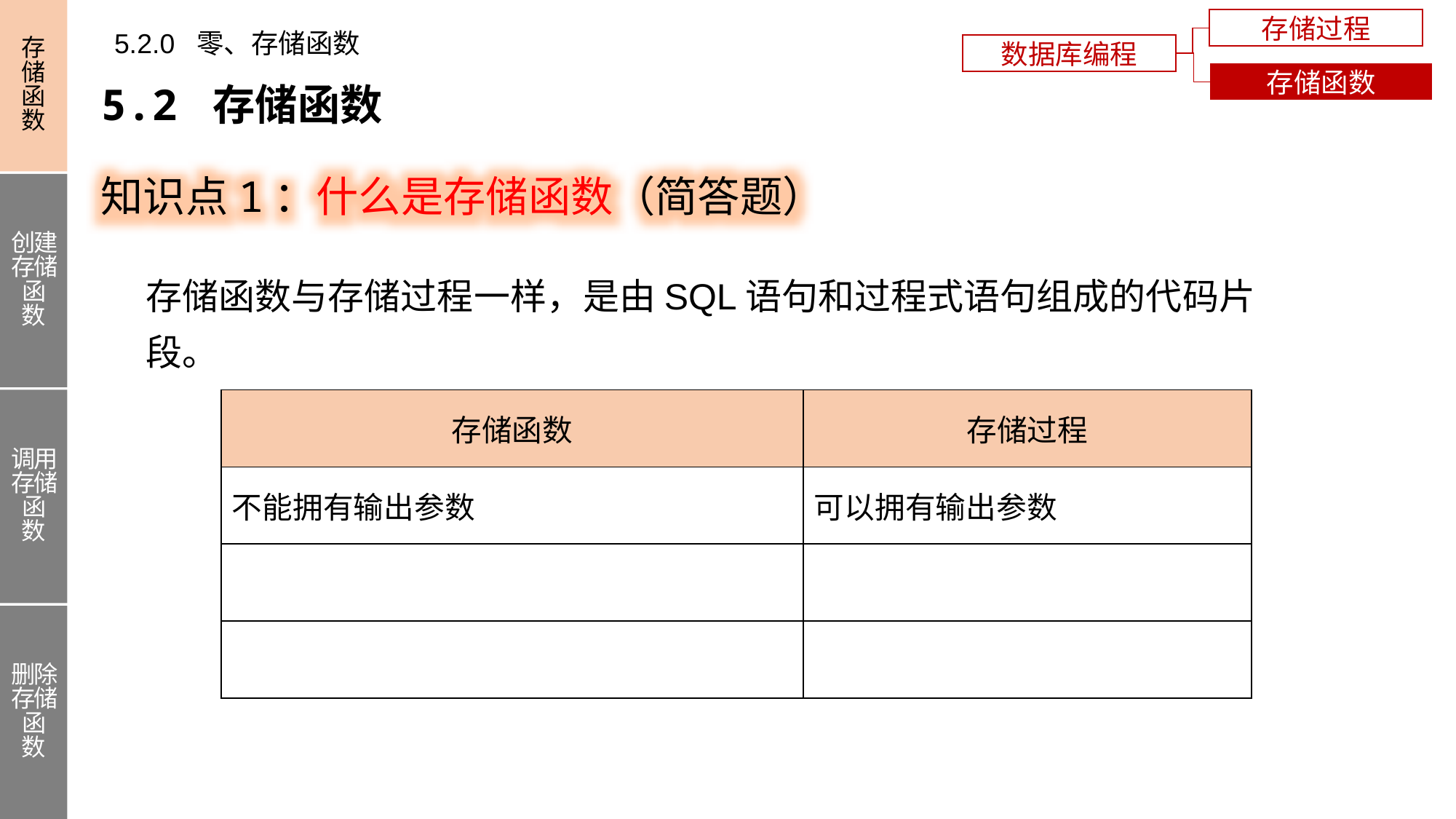

存储函数
创建存储函数
调用存储函数
删除存储函数
存储过程
5.2.0  零、存储函数
数据库编程
存储函数
5.2 存储函数
知识点1：什么是存储函数（简答题）
存储函数与存储过程一样，是由SQL语句和过程式语句组成的代码片段。
| 存储函数 | 存储过程 |
| --- | --- |
| 不能拥有输出参数 | 可以拥有输出参数 |
|  |  |
|  |  |